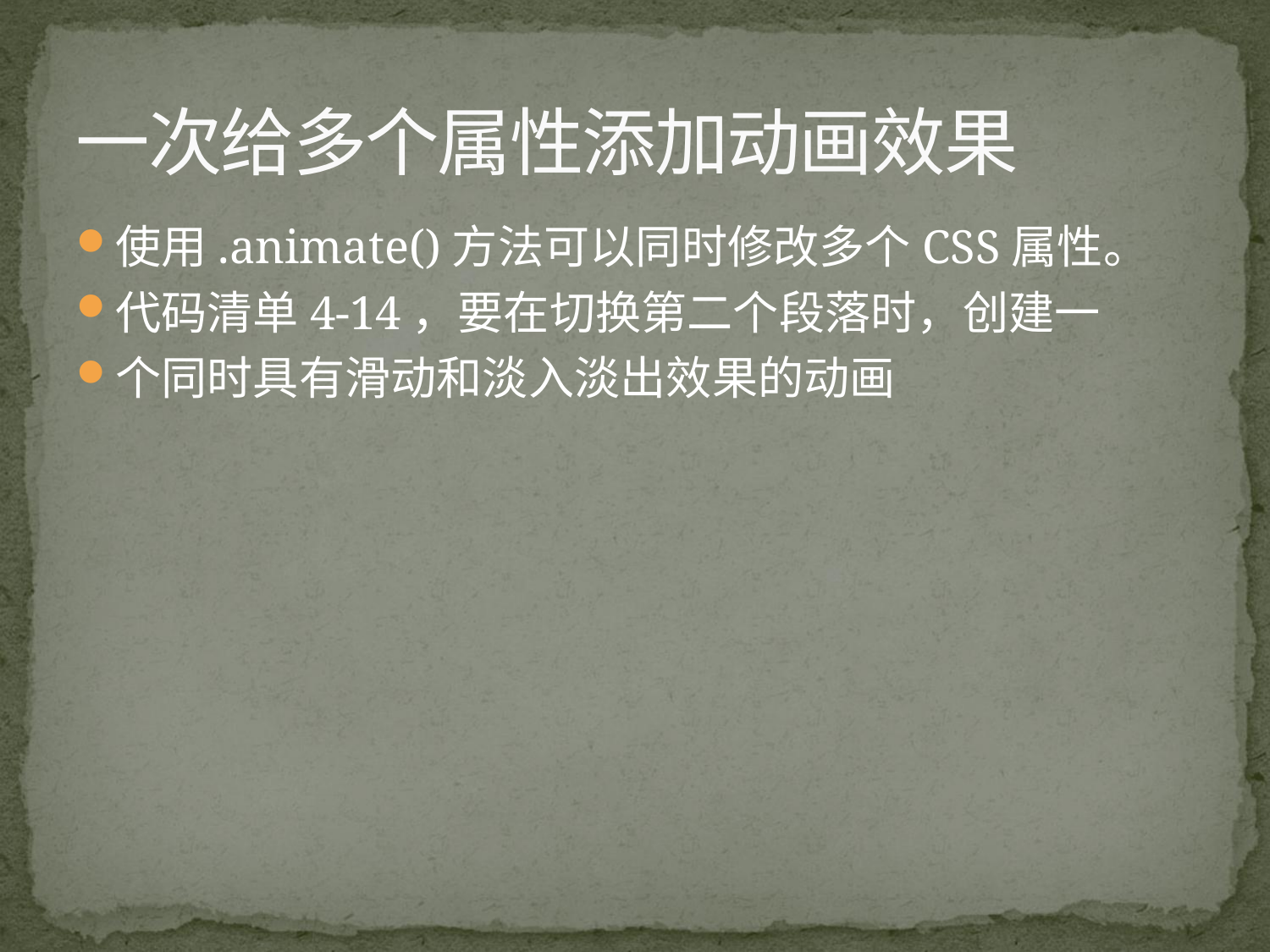

# 一次给多个属性添加动画效果
使用.animate()方法可以同时修改多个CSS属性。
代码清单4-14，要在切换第二个段落时，创建一
个同时具有滑动和淡入淡出效果的动画